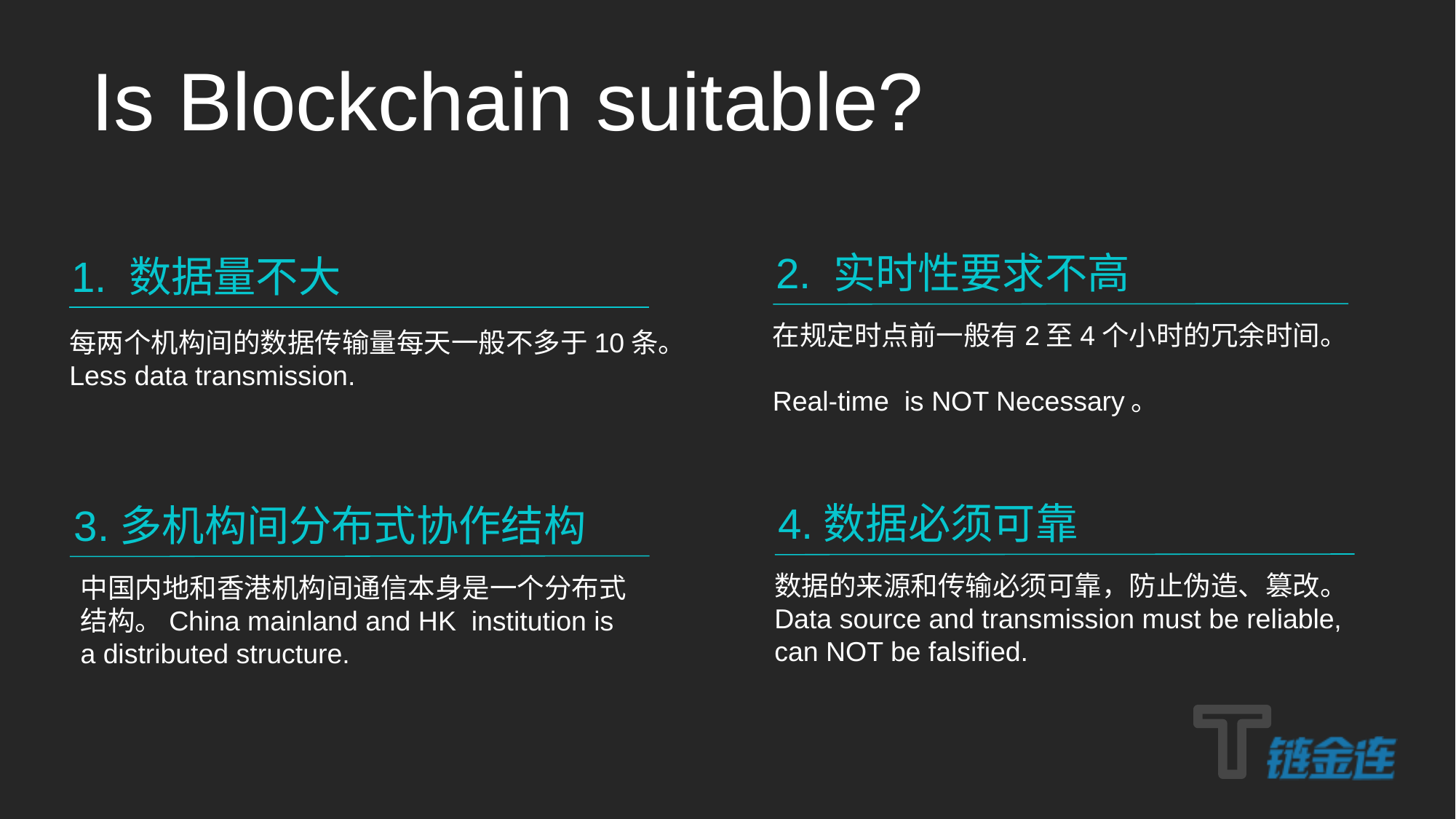

Is Blockchain suitable?
2. 实时性要求不高
1. 数据量不大
在规定时点前一般有2至4个小时的冗余时间。
Real-time  is NOT Necessary。
每两个机构间的数据传输量每天一般不多于10条。
Less data transmission.

4.数据必须可靠
3.多机构间分布式协作结构
数据的来源和传输必须可靠，防止伪造、篡改。
Data source and transmission must be reliable, can NOT be falsified.
中国内地和香港机构间通信本身是一个分布式结构。China mainland and HK  institution is  a distributed structure.